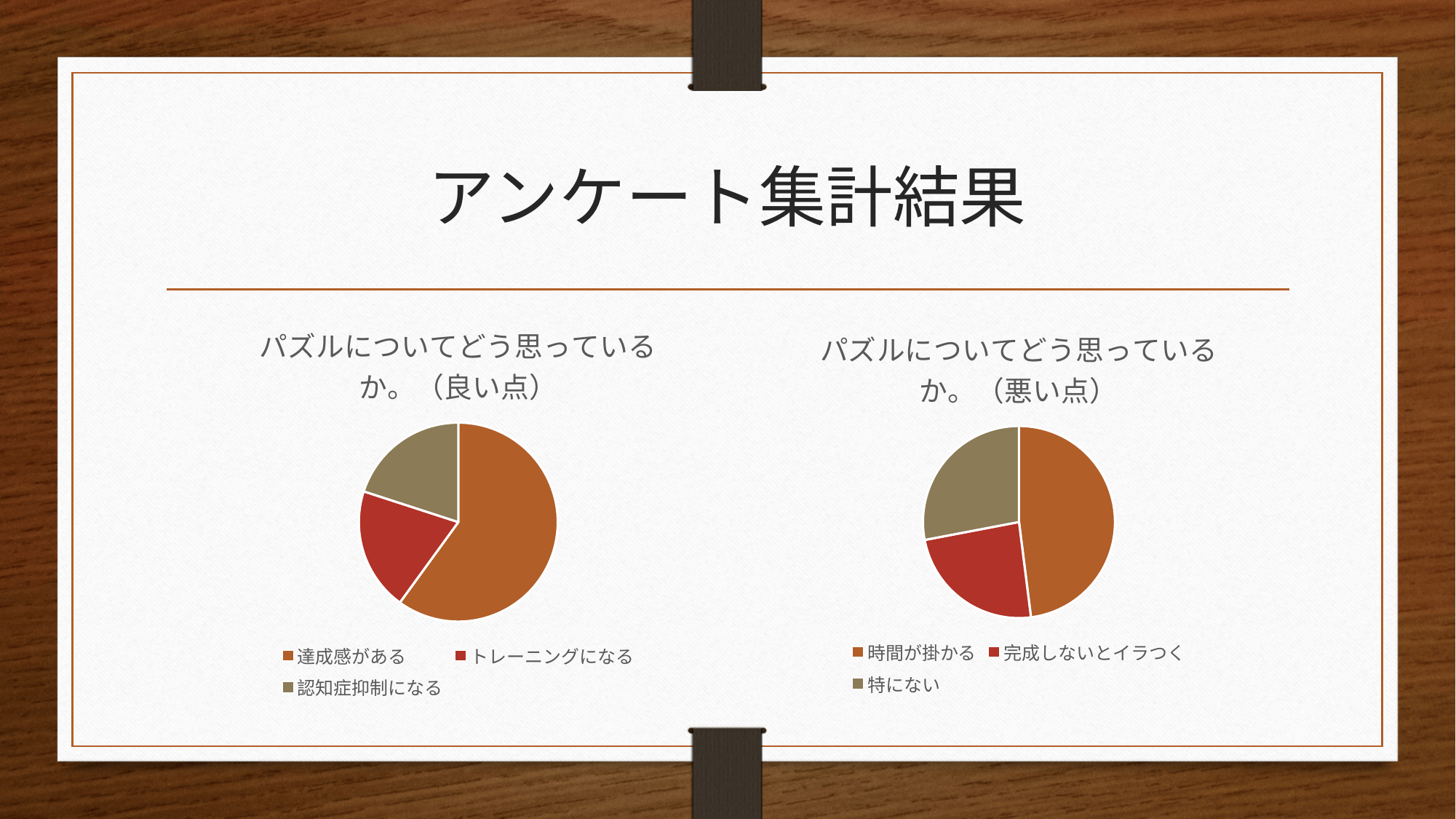

# アンケート集計結果

### Chart: パズルについてどう思っているか。（良い点）

| Category | パズルについてどう思っているか。（良い） |
|---|---|
| 達成感がある | 15.0 |
| トレーニングになる | 5.0 |
| 認知症抑制になる | 5.0 |

### Chart: パズルについてどう思っているか。（悪い点）

| Category | パズルについてどう思っているか。（悪い） |
|---|---|
| 時間が掛かる | 12.0 |
| 完成しないとイラつく | 6.0 |
| 特にない | 7.0 |